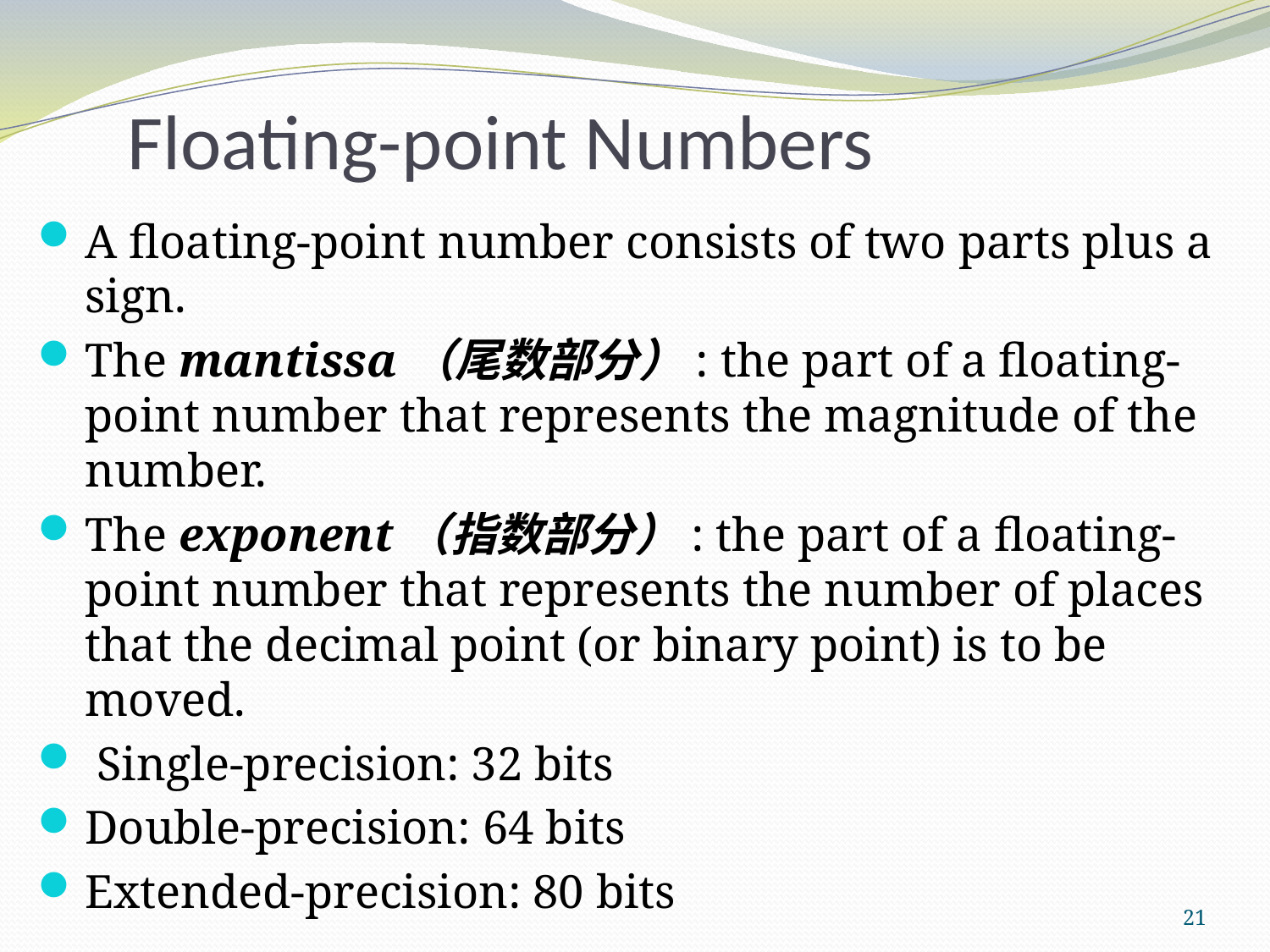

# Floating-point Numbers
A floating-point number consists of two parts plus a sign.
The mantissa（尾数部分）: the part of a floating-point number that represents the magnitude of the number.
The exponent（指数部分）: the part of a floating-point number that represents the number of places that the decimal point (or binary point) is to be moved.
 Single-precision: 32 bits
Double-precision: 64 bits
Extended-precision: 80 bits
21